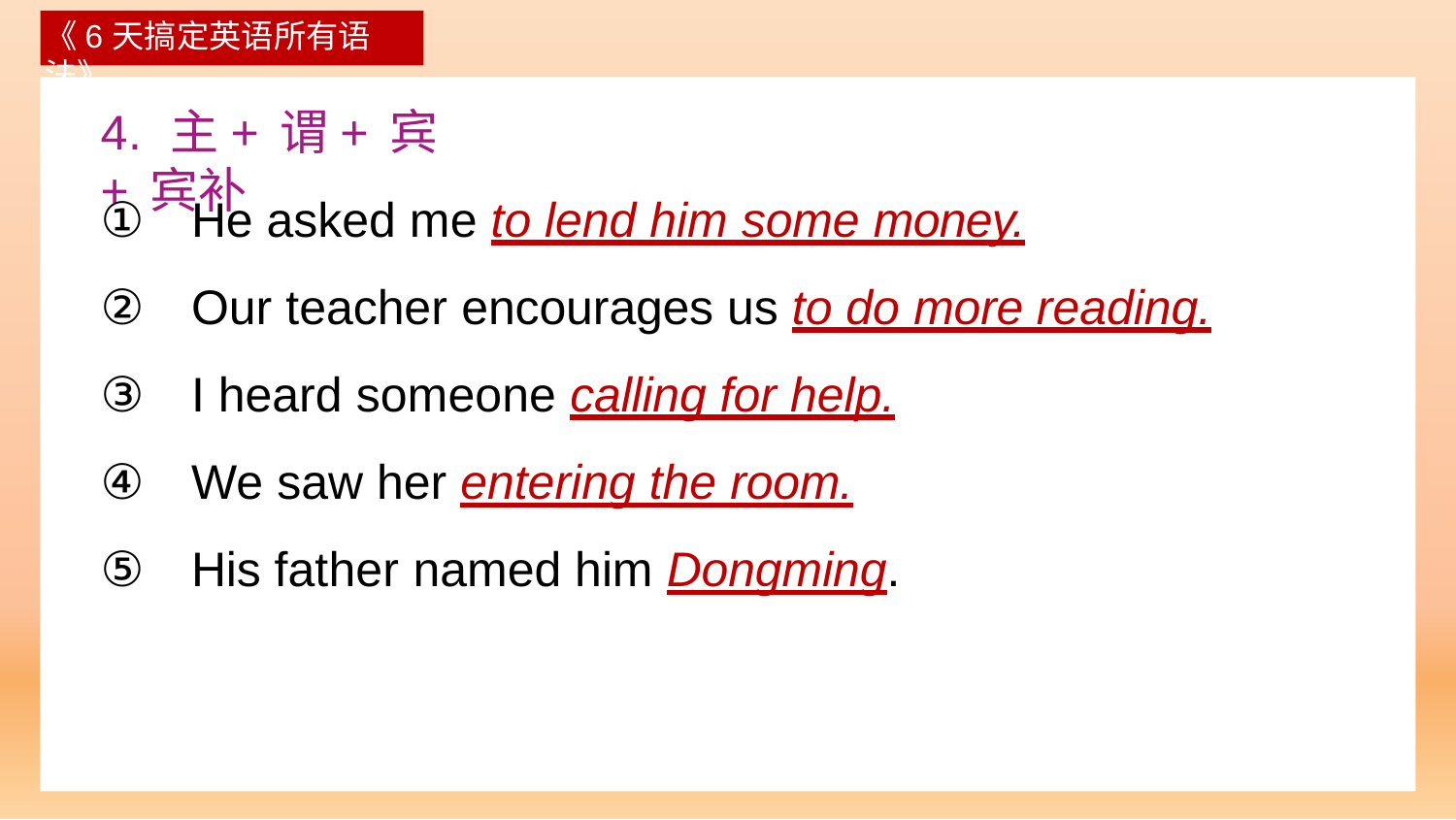

《6天搞定英语所有语法》
# 4. 主+谓+宾 +宾补
①	He asked me to lend him some money.
②	Our teacher encourages us to do more reading.
③	I heard someone calling for help.
④	We saw her entering the room.
⑤	His father named him Dongming.